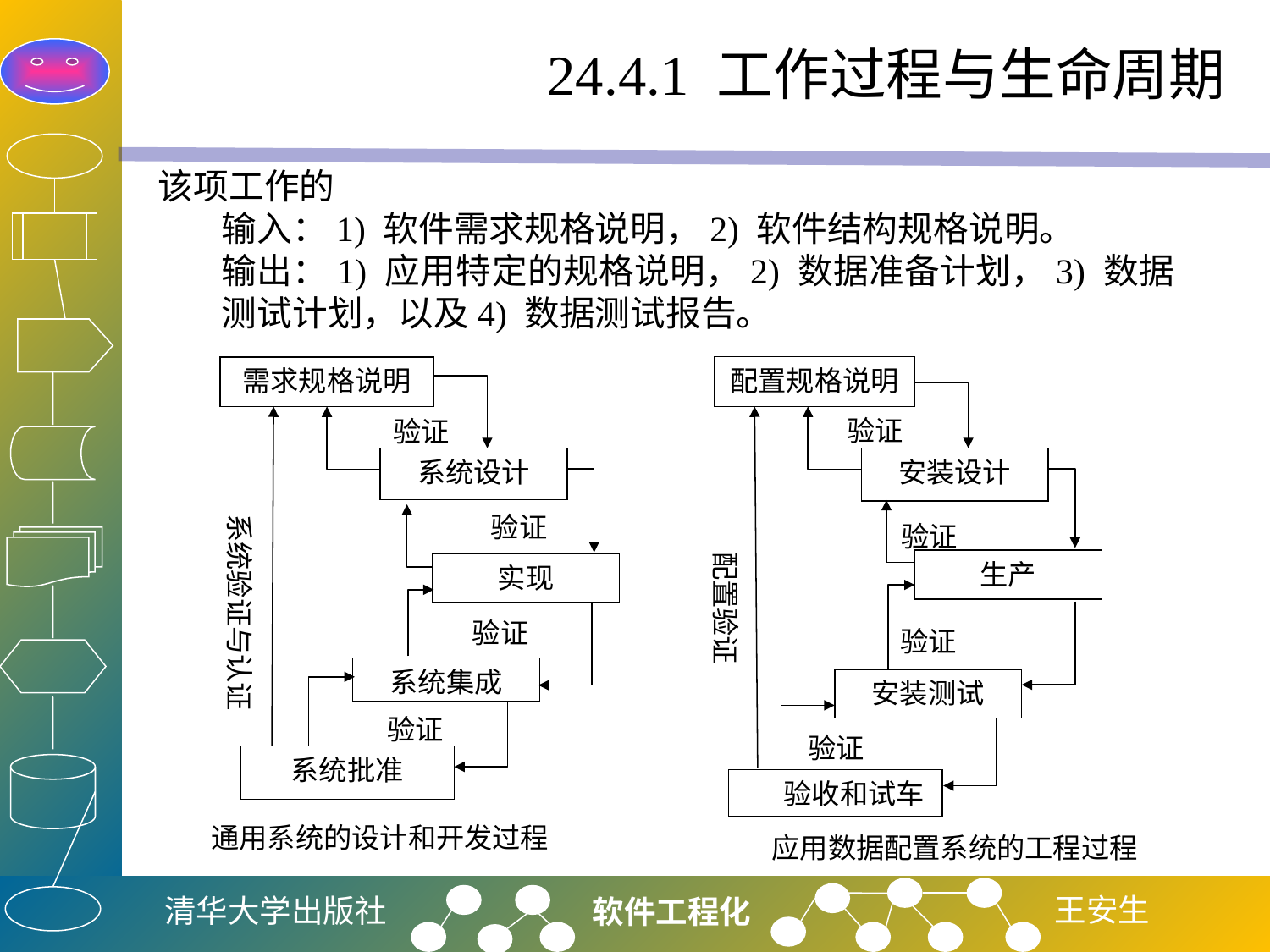

# 24.4.1 工作过程与生命周期
该项工作的
输入：1) 软件需求规格说明，2) 软件结构规格说明。
输出：1) 应用特定的规格说明，2) 数据准备计划，3) 数据测试计划，以及4) 数据测试报告。
配置规格说明
需求规格说明

验证
验证
系统设计
安装设计

系统验证与认证

配置验证

验证

验证
生产
实现

验证
验证
系统集成
安装测试

验证

验证
系统批准
验收和试车
通用系统的设计和开发过程
应用数据配置系统的工程过程